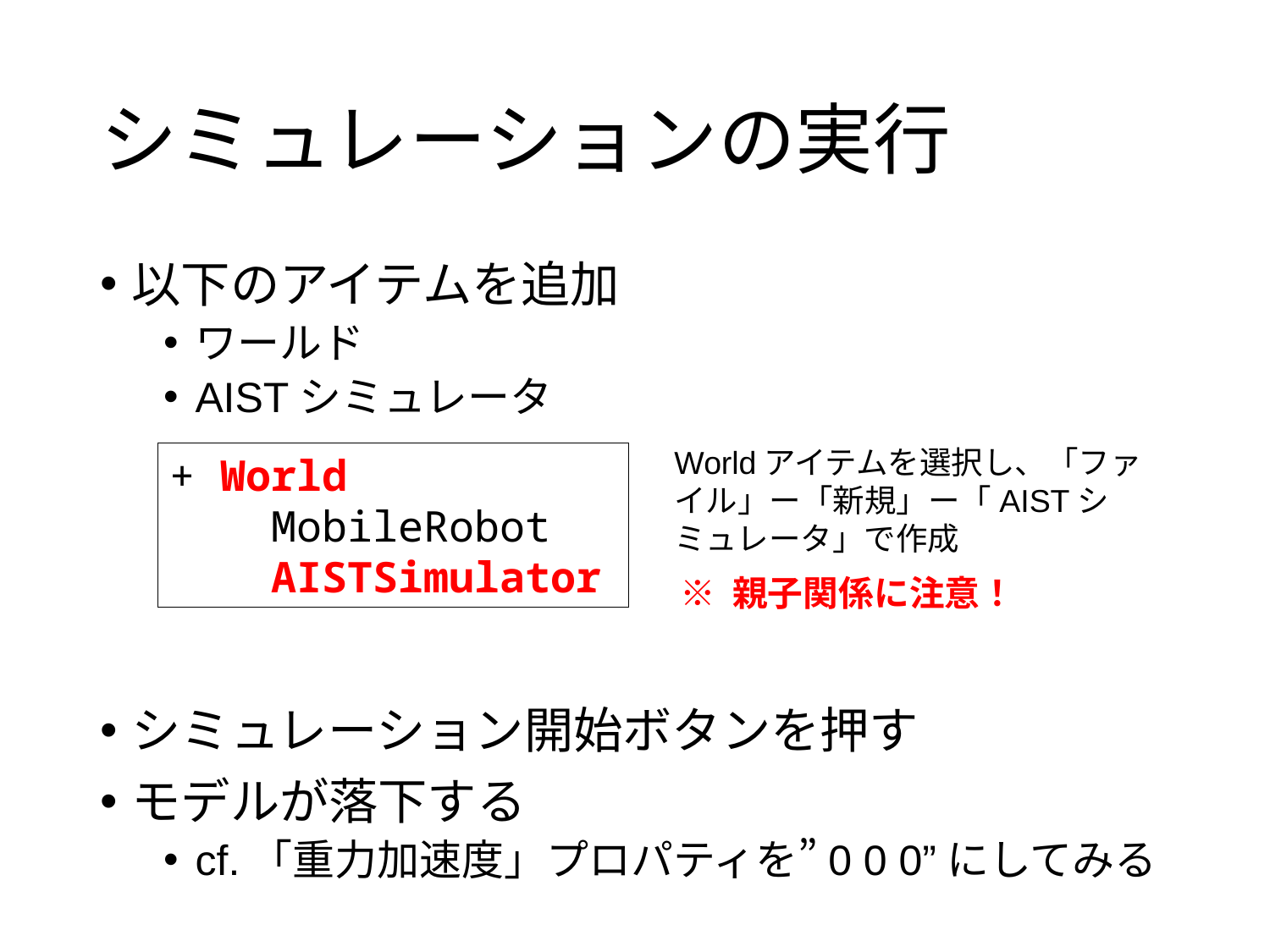

# シミュレーションの実行
以下のアイテムを追加
ワールド
AISTシミュレータ

シミュレーション開始ボタンを押す
モデルが落下する
cf.「重力加速度」プロパティを”0 0 0”にしてみる

Worldアイテムを選択し、「ファイル」ー「新規」ー「AISTシミュレータ」で作成
+ World
    MobileRobot
    AISTSimulator
※ 親子関係に注意！